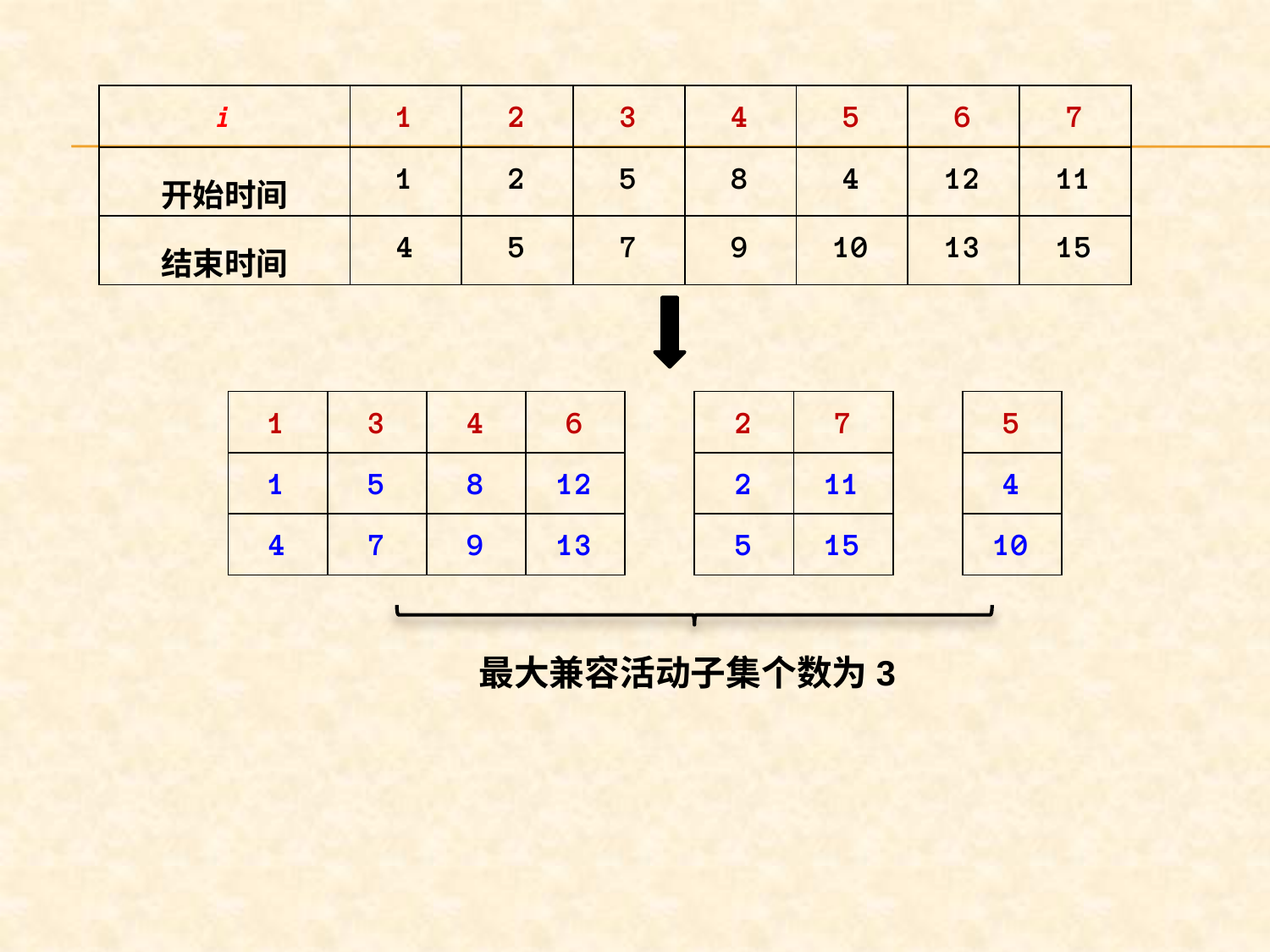

| i | 1 | 2 | 3 | 4 | 5 | 6 | 7 |
| --- | --- | --- | --- | --- | --- | --- | --- |
| 开始时间 | 1 | 2 | 5 | 8 | 4 | 12 | 11 |
| 结束时间 | 4 | 5 | 7 | 9 | 10 | 13 | 15 |

| 1 | 3 | 4 | 6 |
| --- | --- | --- | --- |
| 1 | 5 | 8 | 12 |
| 4 | 7 | 9 | 13 |
| 2 | 7 |
| --- | --- |
| 2 | 11 |
| 5 | 15 |
| 5 |
| --- |
| 4 |
| 10 |

最大兼容活动子集个数为3